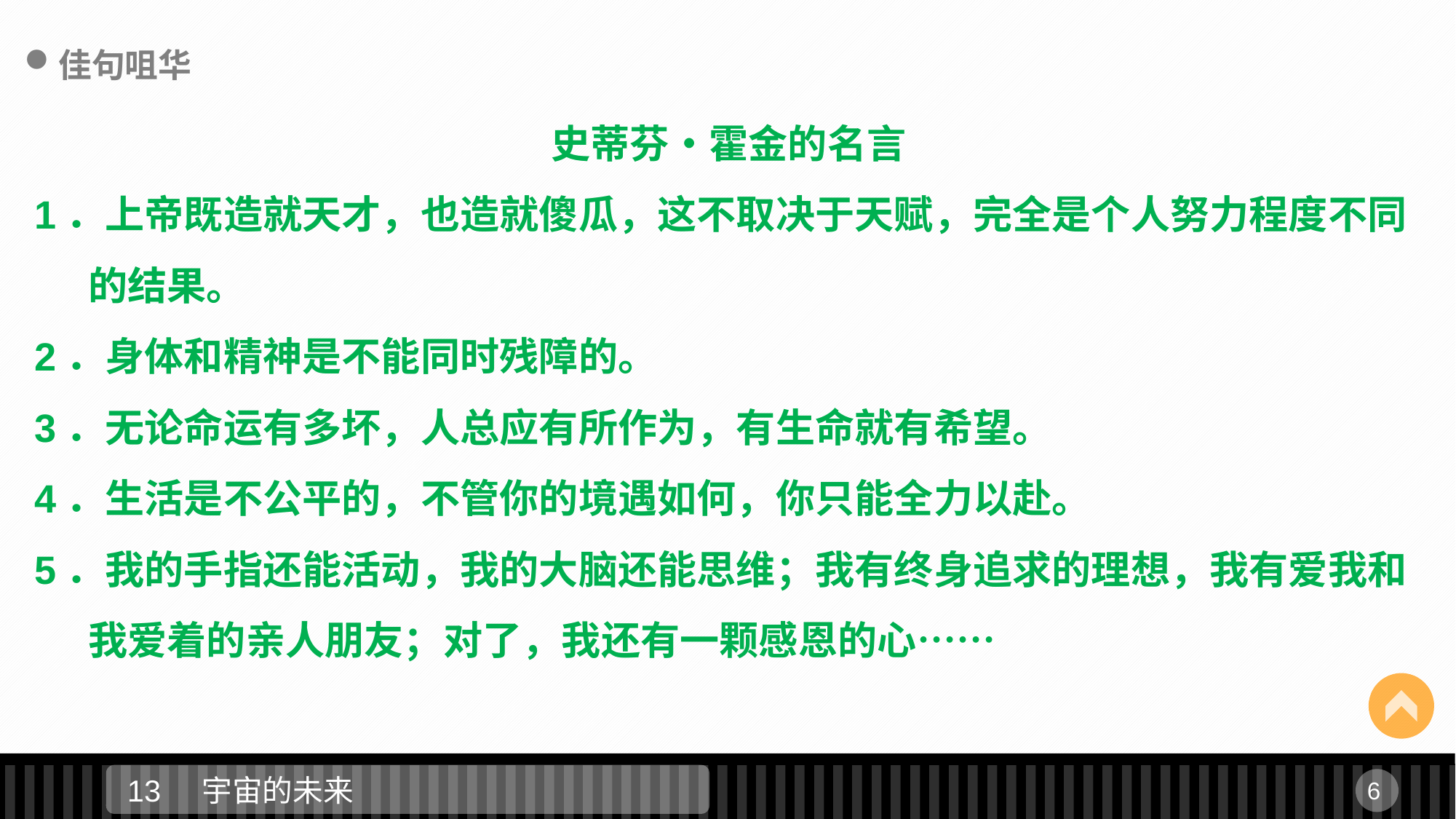

佳句咀华
史蒂芬•霍金的名言
1．上帝既造就天才，也造就傻瓜，这不取决于天赋，完全是个人努力程度不同
     的结果。
2．身体和精神是不能同时残障的。
3．无论命运有多坏，人总应有所作为，有生命就有希望。
4．生活是不公平的，不管你的境遇如何，你只能全力以赴。
5．我的手指还能活动，我的大脑还能思维；我有终身追求的理想，我有爱我和
     我爱着的亲人朋友；对了，我还有一颗感恩的心……